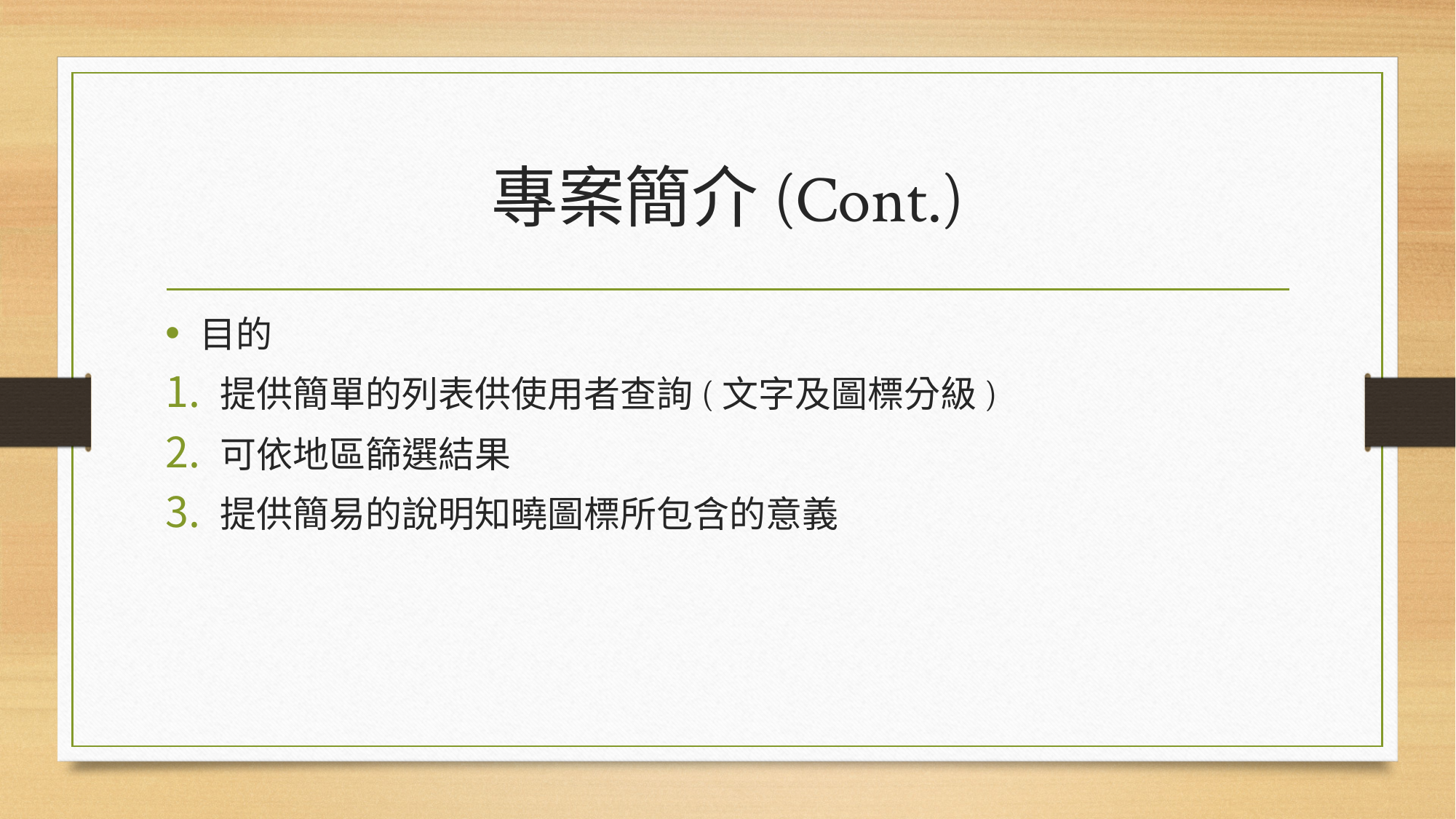

# 專案簡介(Cont.)
目的
提供簡單的列表供使用者查詢(文字及圖標分級)
可依地區篩選結果
提供簡易的說明知曉圖標所包含的意義